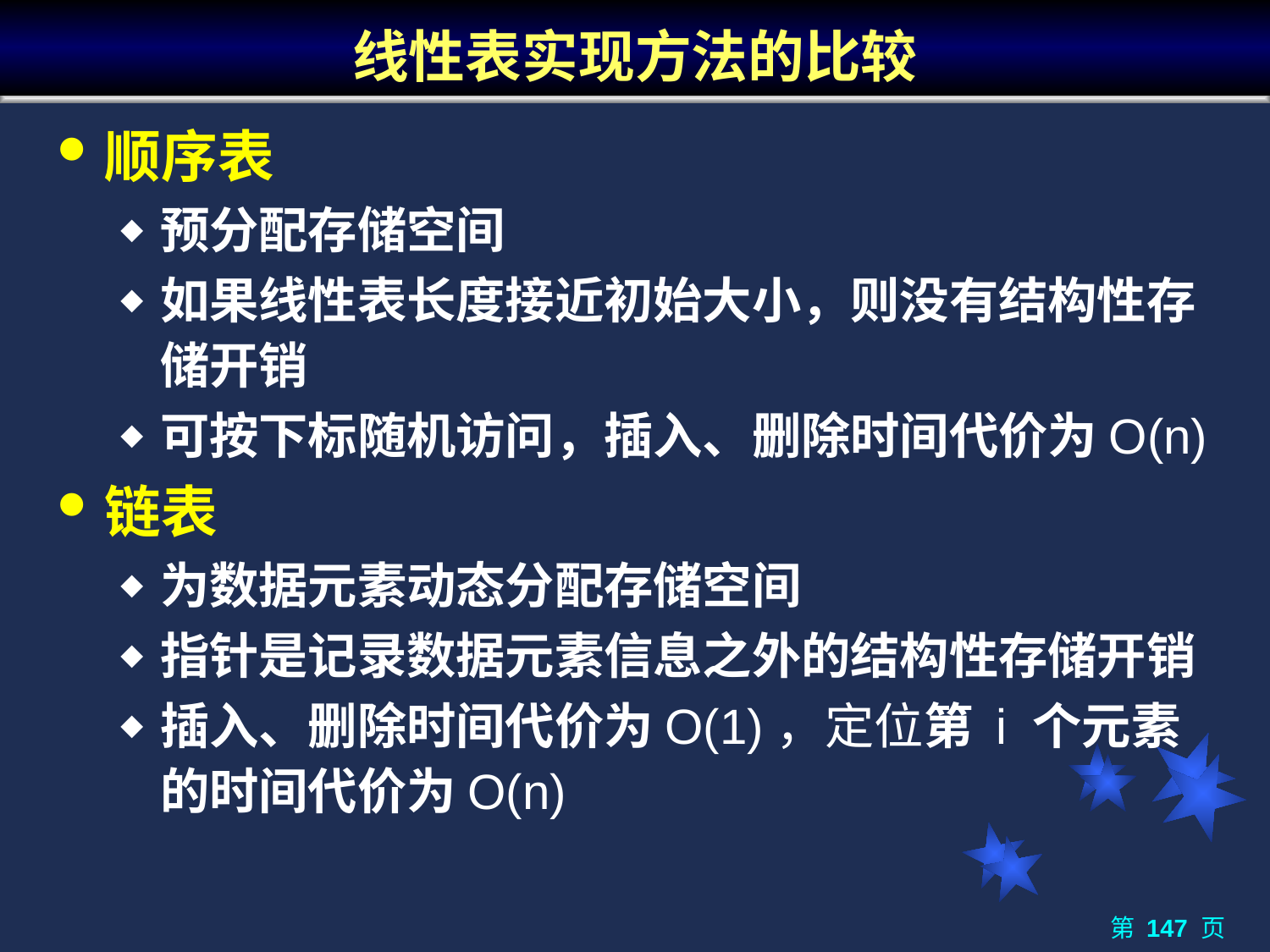

# 线性表实现方法的比较
顺序表
预分配存储空间
如果线性表长度接近初始大小，则没有结构性存储开销
可按下标随机访问，插入、删除时间代价为O(n)
链表
为数据元素动态分配存储空间
指针是记录数据元素信息之外的结构性存储开销
插入、删除时间代价为O(1)，定位第 i 个元素的时间代价为O(n)
第 147 页